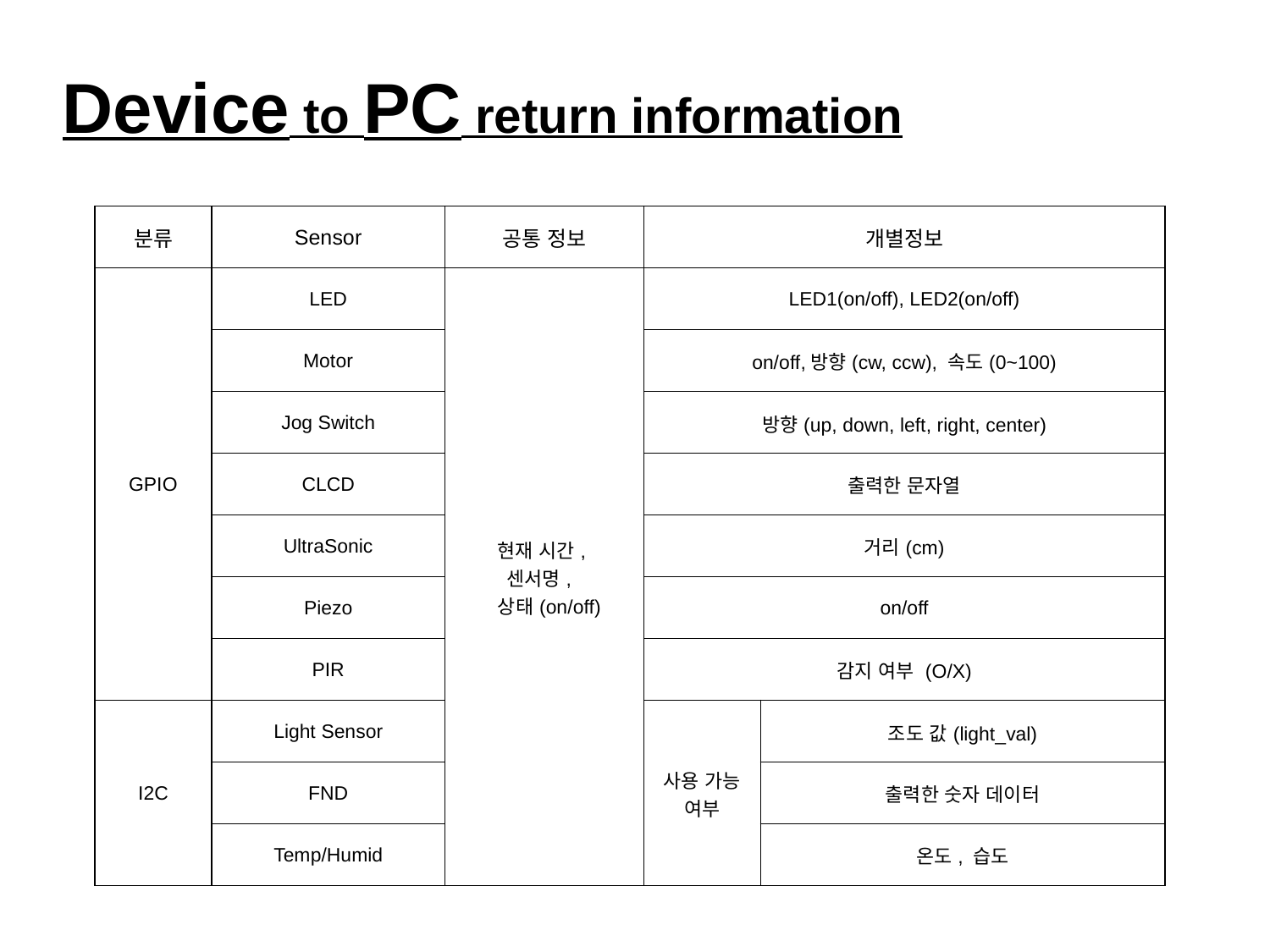

Device to PC return information
| 분류 | Sensor | 공통 정보 | 개별정보 |  |
| --- | --- | --- | --- | --- |
| GPIO | LED | 현재 시간, 센서명, 상태(on/off) | LED1(on/off), LED2(on/off) |  |
|  | Motor |  | on/off,방향(cw, ccw), 속도(0~100) |  |
|  | Jog Switch |  | 방향(up, down, left, right, center) |  |
|  | CLCD |  | 출력한 문자열 |  |
|  | UltraSonic |  | 거리(cm) |  |
|  | Piezo |  | on/off |  |
|  | PIR |  | 감지 여부 (O/X) |  |
| I2C | Light Sensor |  | 사용 가능 여부 | 조도 값(light\_val) |
|  | FND |  |  | 출력한 숫자 데이터 |
|  | Temp/Humid |  |  | 온도, 습도 |